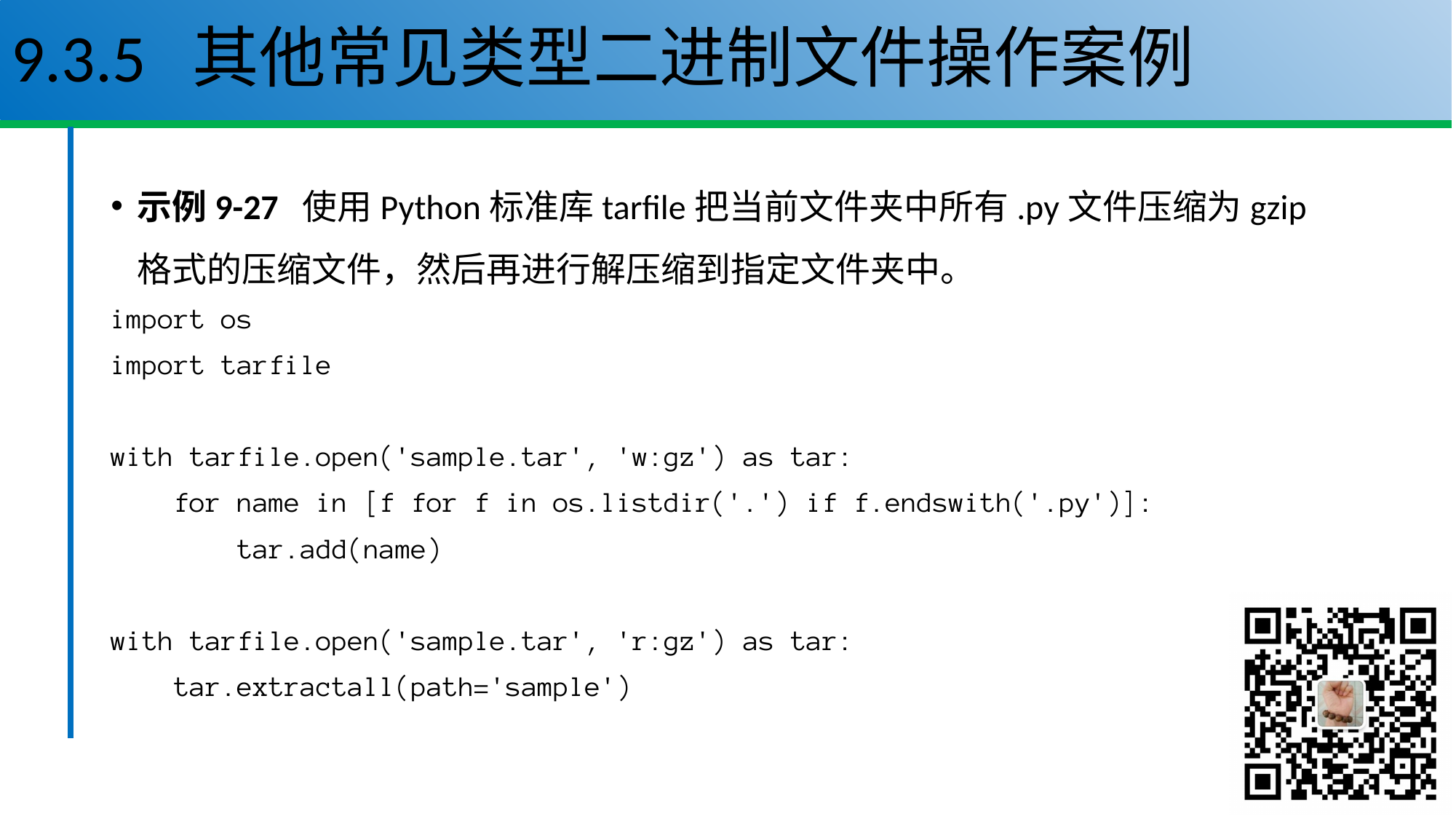

# 9.3.5  其他常见类型二进制文件操作案例
示例9-27  使用Python标准库tarfile把当前文件夹中所有.py文件压缩为gzip格式的压缩文件，然后再进行解压缩到指定文件夹中。
import os
import tarfile

with tarfile.open('sample.tar', 'w:gz') as tar:
    for name in [f for f in os.listdir('.') if f.endswith('.py')]:
        tar.add(name)

with tarfile.open('sample.tar', 'r:gz') as tar:
    tar.extractall(path='sample')
44